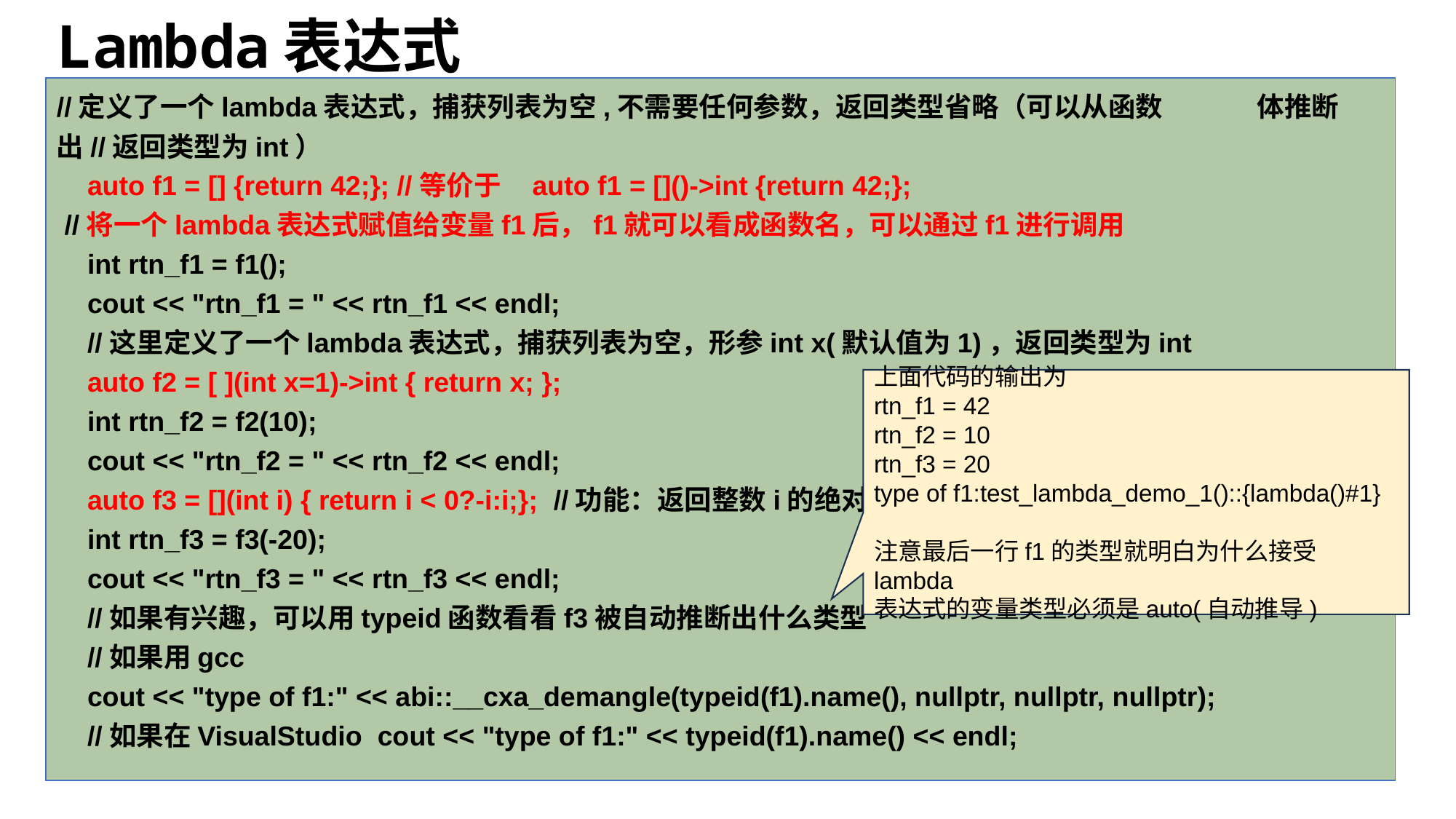

# Lambda表达式
//定义了一个lambda表达式，捕获列表为空,不需要任何参数，返回类型省略（可以从函数	体推断出//返回类型为int）
    auto f1 = [] {return 42;}; //等价于    auto f1 = []()->int {return 42;};
 //将一个lambda表达式赋值给变量f1后，f1就可以看成函数名，可以通过f1进行调用
    int rtn_f1 = f1();
    cout << "rtn_f1 = " << rtn_f1 << endl;
    //这里定义了一个lambda表达式，捕获列表为空，形参int x(默认值为1)，返回类型为int
    auto f2 = [ ](int x=1)->int { return x; };
    int rtn_f2 = f2(10);
    cout << "rtn_f2 = " << rtn_f2 << endl;
    auto f3 = [](int i) { return i < 0?-i:i;};  //功能：返回整数i的绝对值
    int rtn_f3 = f3(-20);
    cout << "rtn_f3 = " << rtn_f3 << endl;
    //如果有兴趣，可以用typeid函数看看f3被自动推断出什么类型
    //如果用gcc
    cout << "type of f1:" << abi::__cxa_demangle(typeid(f1).name(), nullptr, nullptr, nullptr);
    //如果在VisualStudio  cout << "type of f1:" << typeid(f1).name() << endl;
上面代码的输出为
rtn_f1 = 42
rtn_f2 = 10
rtn_f3 = 20
type of f1:test_lambda_demo_1()::{lambda()#1}

注意最后一行f1的类型就明白为什么接受lambda
表达式的变量类型必须是auto(自动推导)